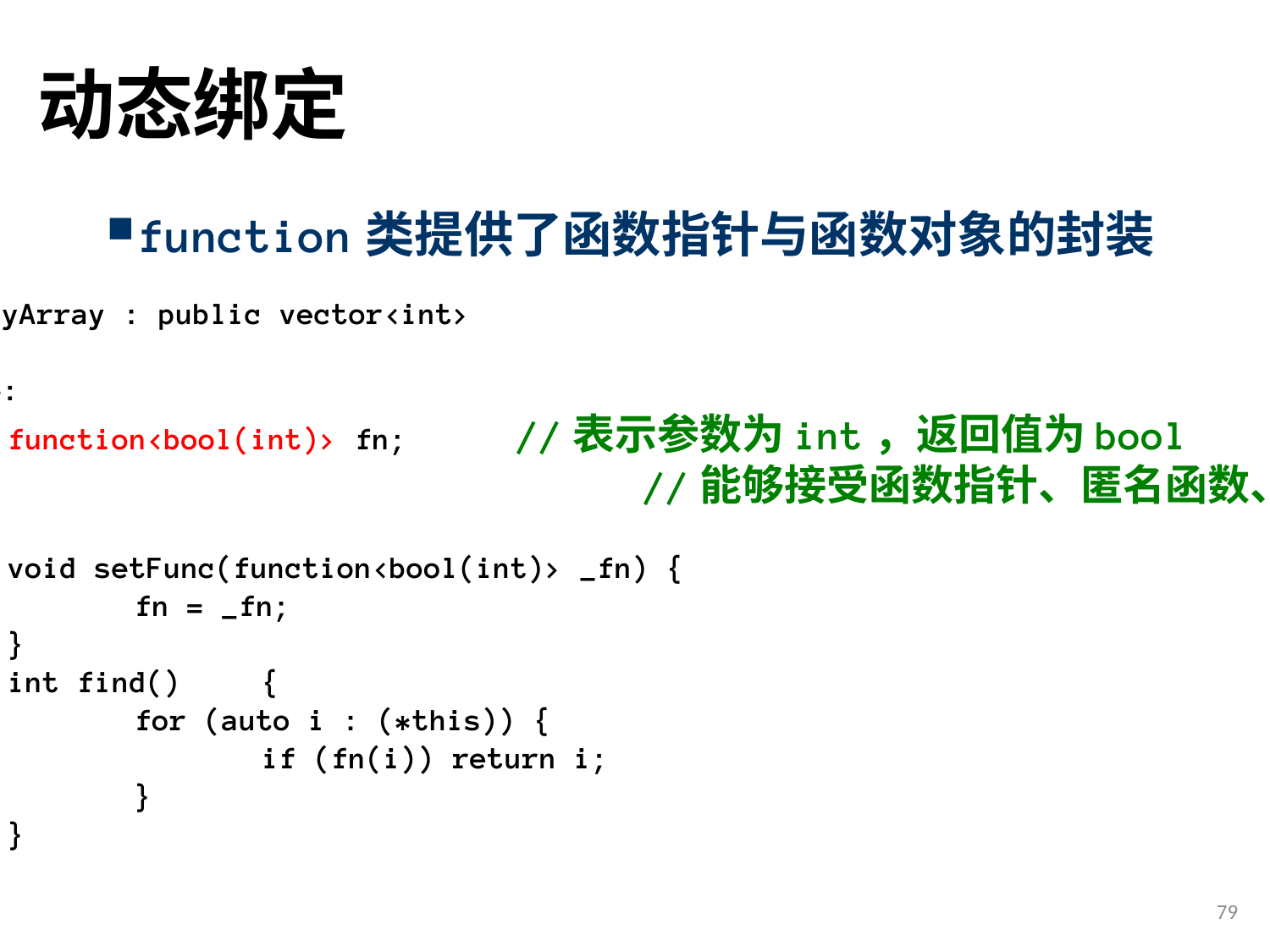

# 动态绑定
function类提供了函数指针与函数对象的封装
class MyArray : public vector<int>
{
private:
	function<bool(int)> fn;	//表示参数为int，返回值为bool
						//能够接受函数指针、匿名函数、函数对象
public:
	void setFunc(function<bool(int)> _fn) {
		fn = _fn;
	}
	int find()	{
		for (auto i : (*this)) {
			if (fn(i)) return i;
		}
	}
};
79